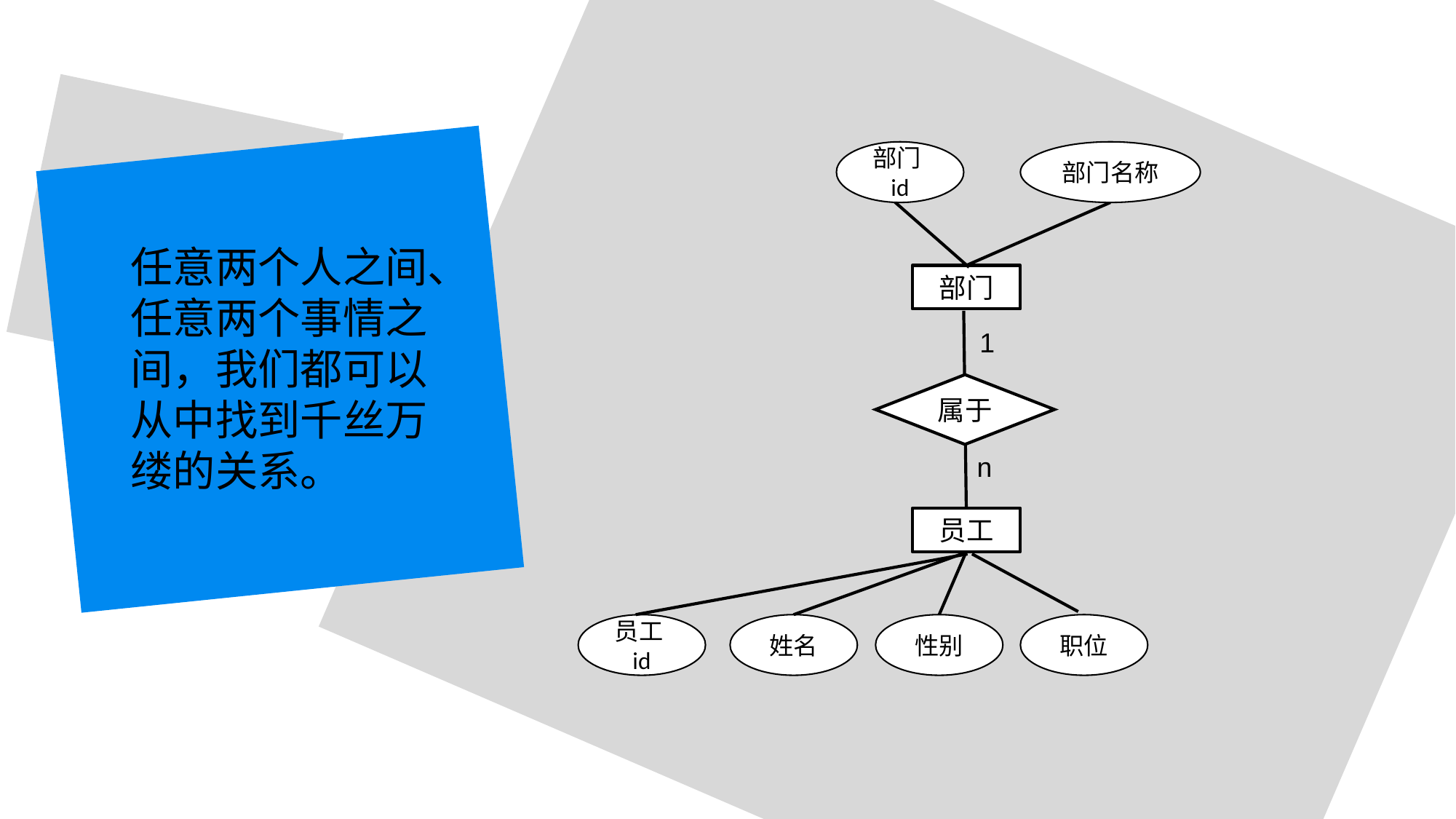

部门id
部门名称

任意两个人之间、任意两个事情之间，我们都可以从中找到千丝万缕的关系。
部门
1
属于
n
员工
员工id
姓名
性别
职位